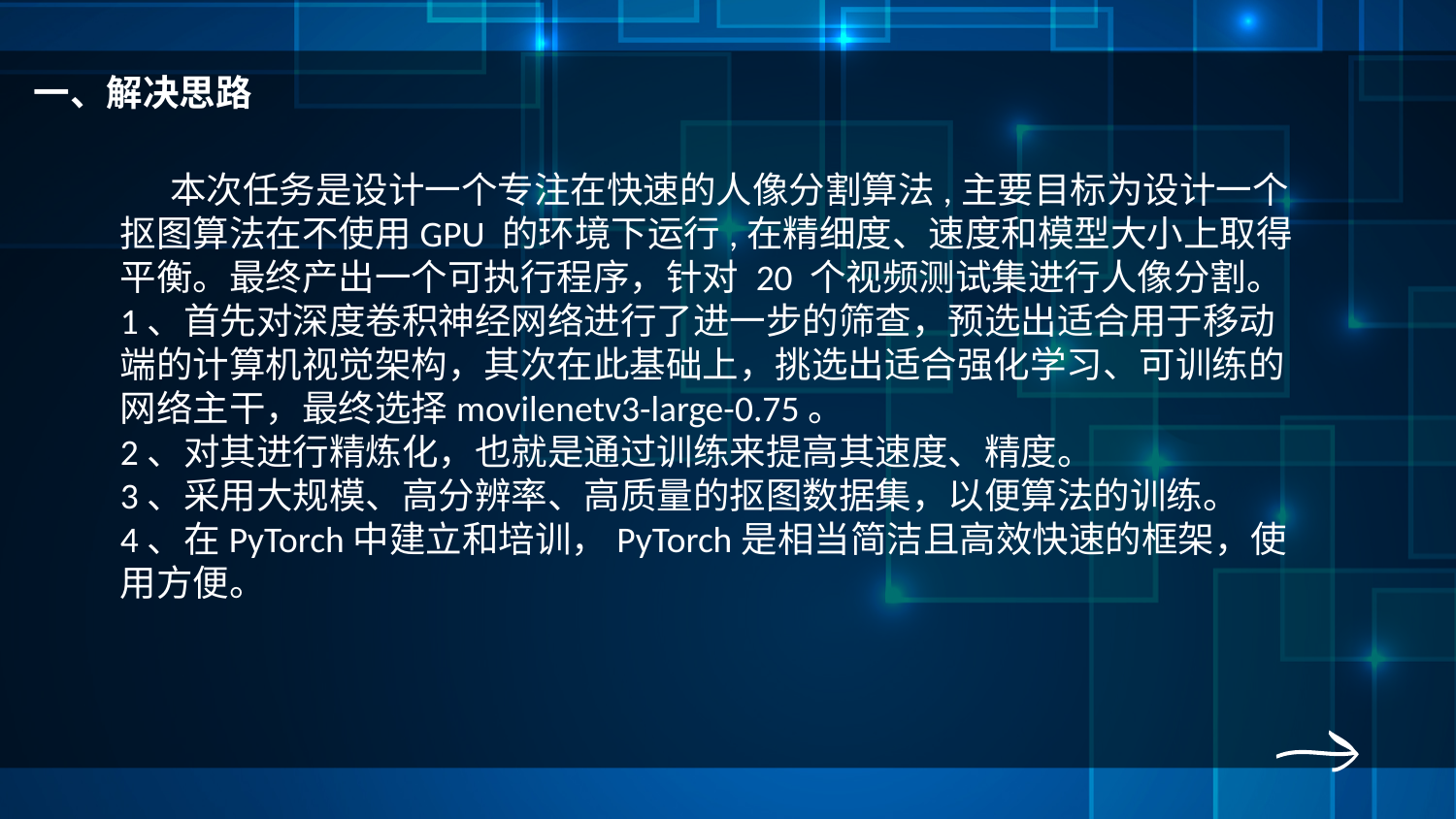

一、解决思路
     本次任务是设计一个专注在快速的人像分割算法,主要目标为设计一个抠图算法在不使用GPU 的环境下运行,在精细度、速度和模型大小上取得平衡。最终产出一个可执行程序，针对 20 个视频测试集进行人像分割。
1、首先对深度卷积神经网络进行了进一步的筛查，预选出适合用于移动端的计算机视觉架构，其次在此基础上，挑选出适合强化学习、可训练的网络主干，最终选择movilenetv3-large-0.75。
2、对其进行精炼化，也就是通过训练来提高其速度、精度。
3、采用大规模、高分辨率、高质量的抠图数据集，以便算法的训练。
4、在PyTorch中建立和培训，PyTorch是相当简洁且高效快速的框架，使用方便。